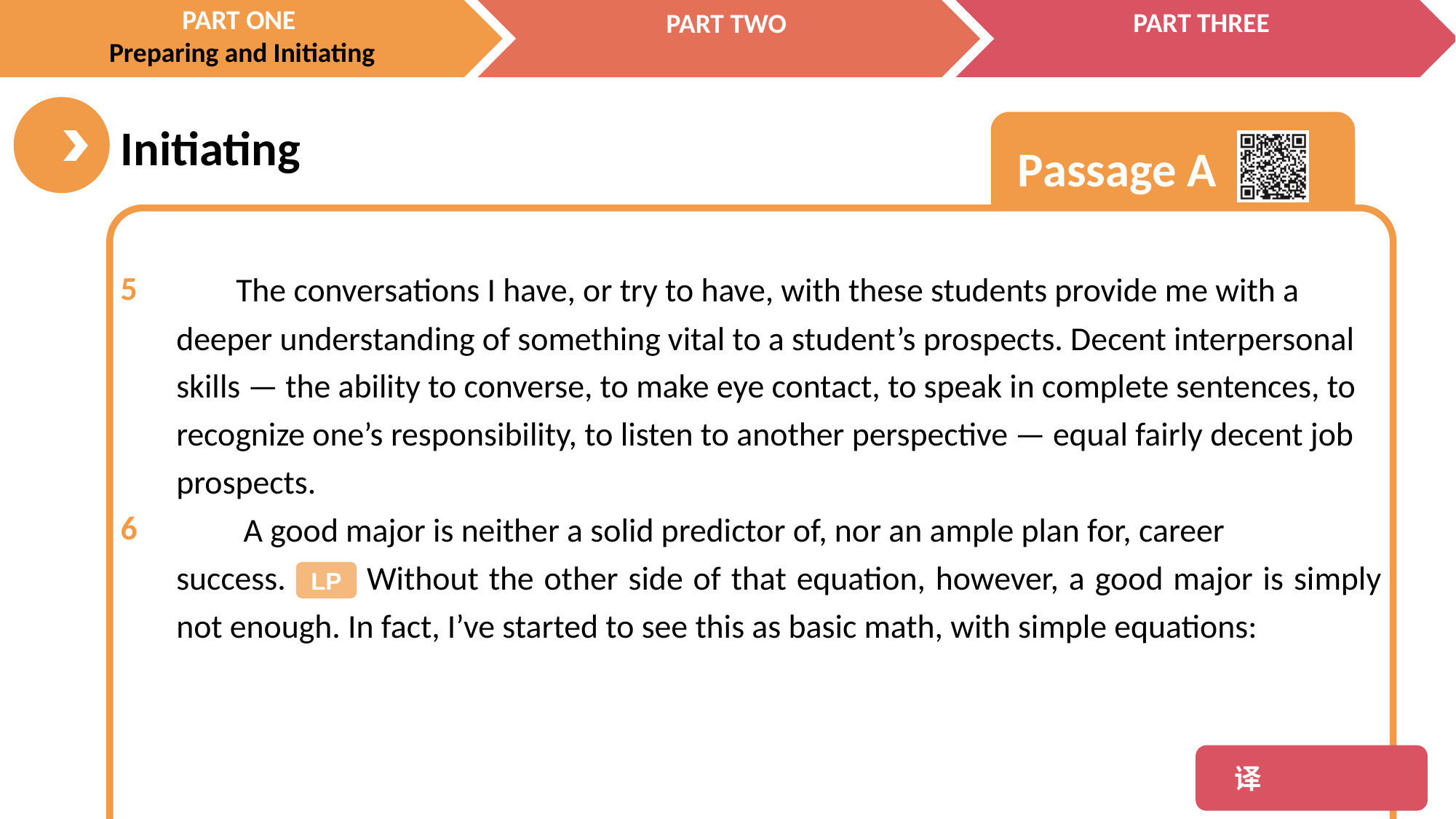

The conversations I have, or try to have, with these students provide me with a deeper understanding of something vital to a student’s prospects. Decent interpersonal skills — the ability to converse, to make eye contact, to speak in complete sentences, to
recognize one’s responsibility, to listen to another perspective — equal fairly decent job prospects.
         A good major is neither a solid predictor of, nor an ample plan for, career
success.        Without the other side of that equation, however, a good major is simply not enough. In fact, I’ve started to see this as basic math, with simple equations:

5

6

LP
   译